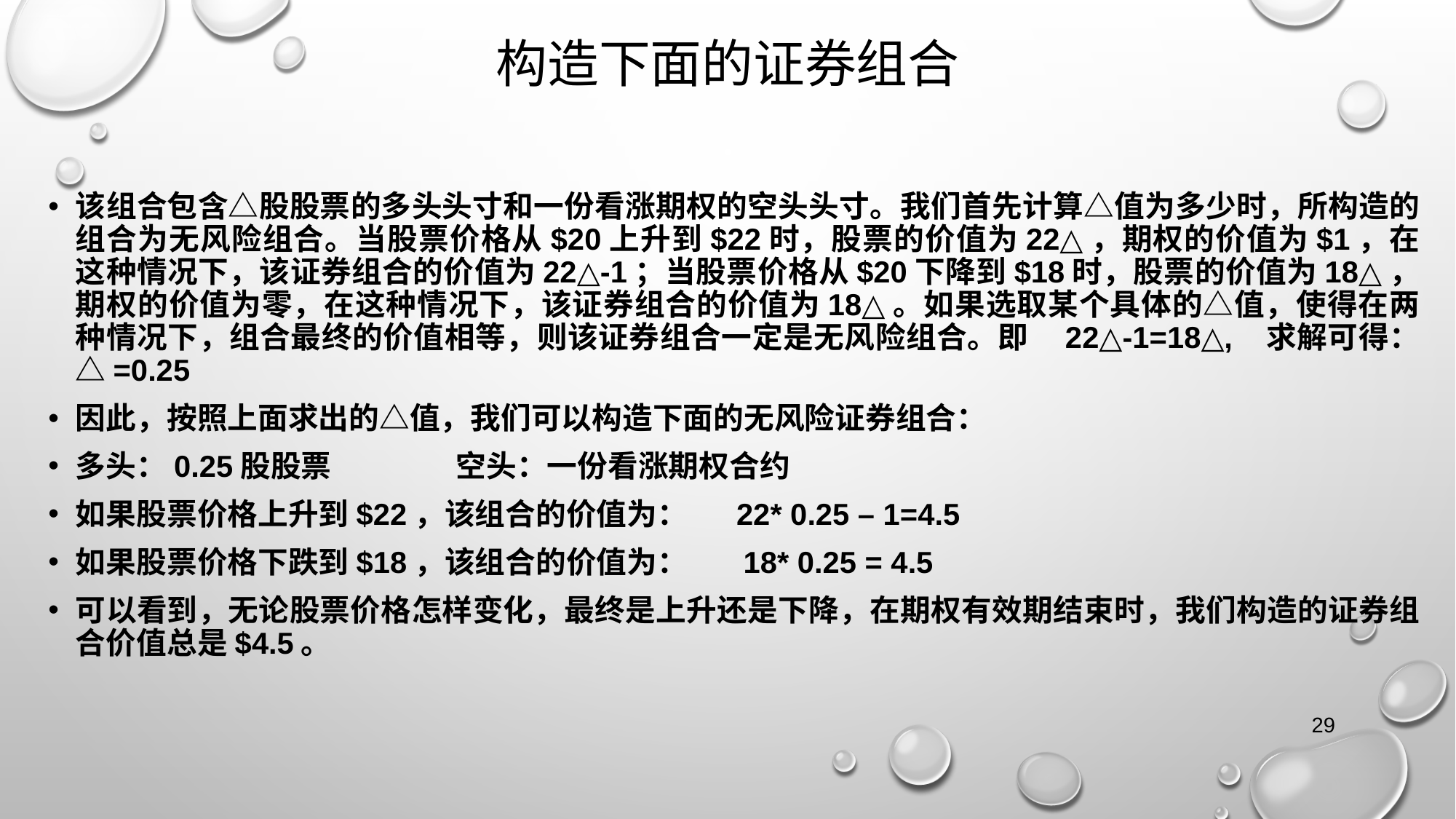

# 构造下面的证券组合
该组合包含△股股票的多头头寸和一份看涨期权的空头头寸。我们首先计算△值为多少时，所构造的组合为无风险组合。当股票价格从$20上升到$22时，股票的价值为22△，期权的价值为$1，在这种情况下，该证券组合的价值为22△-1；当股票价格从$20下降到$18时，股票的价值为18△，期权的价值为零，在这种情况下，该证券组合的价值为18△。如果选取某个具体的△值，使得在两种情况下，组合最终的价值相等，则该证券组合一定是无风险组合。即    22△-1=18△,   求解可得： △=0.25
因此，按照上面求出的△值，我们可以构造下面的无风险证券组合：
多头：0.25股股票                  空头：一份看涨期权合约
如果股票价格上升到$22，该组合的价值为：      22* 0.25 – 1=4.5
如果股票价格下跌到$18，该组合的价值为：       18* 0.25 = 4.5
可以看到，无论股票价格怎样变化，最终是上升还是下降，在期权有效期结束时，我们构造的证券组合价值总是$4.5。

29